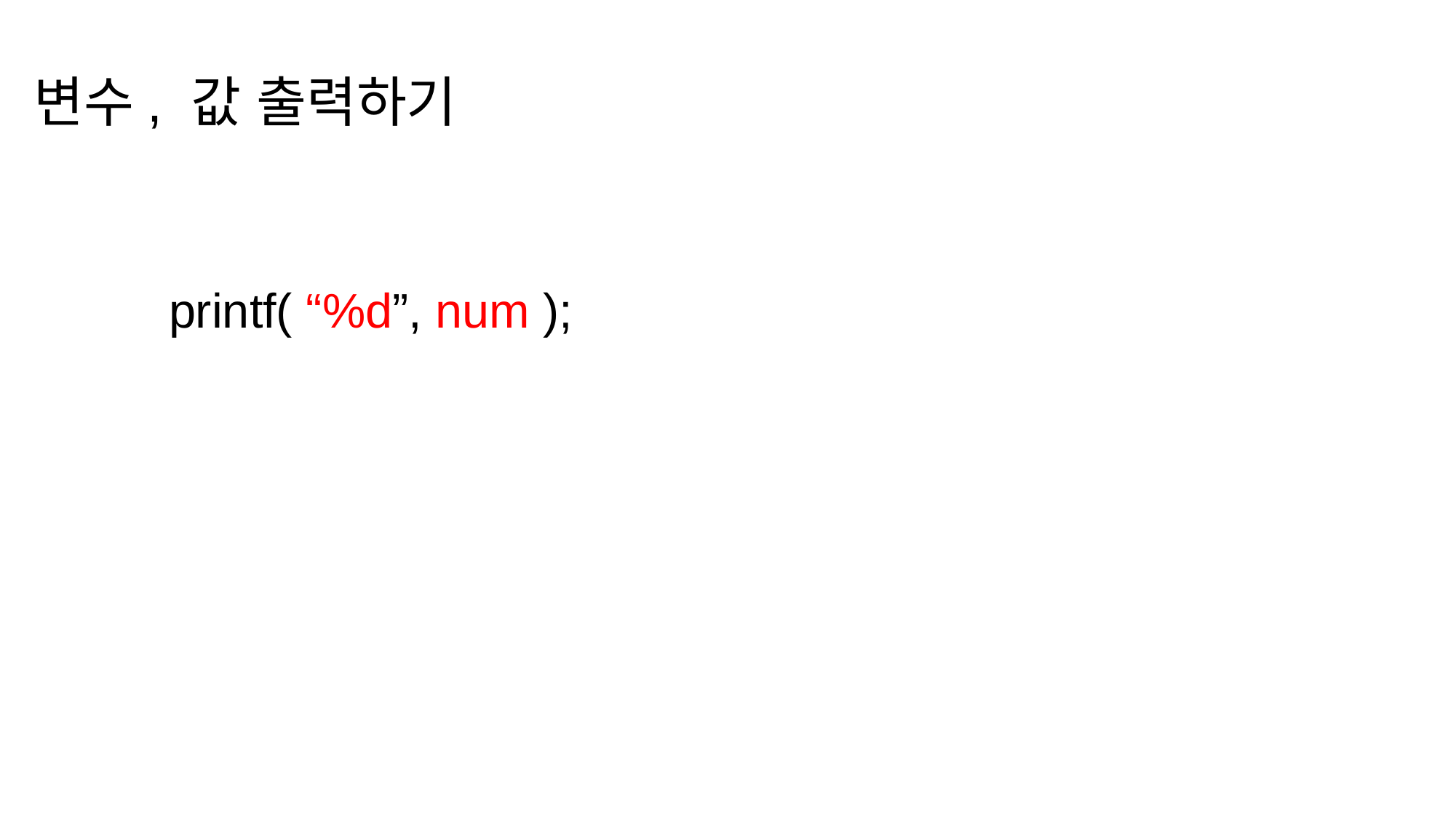

변수, 값 출력하기

printf( “%d”, num );